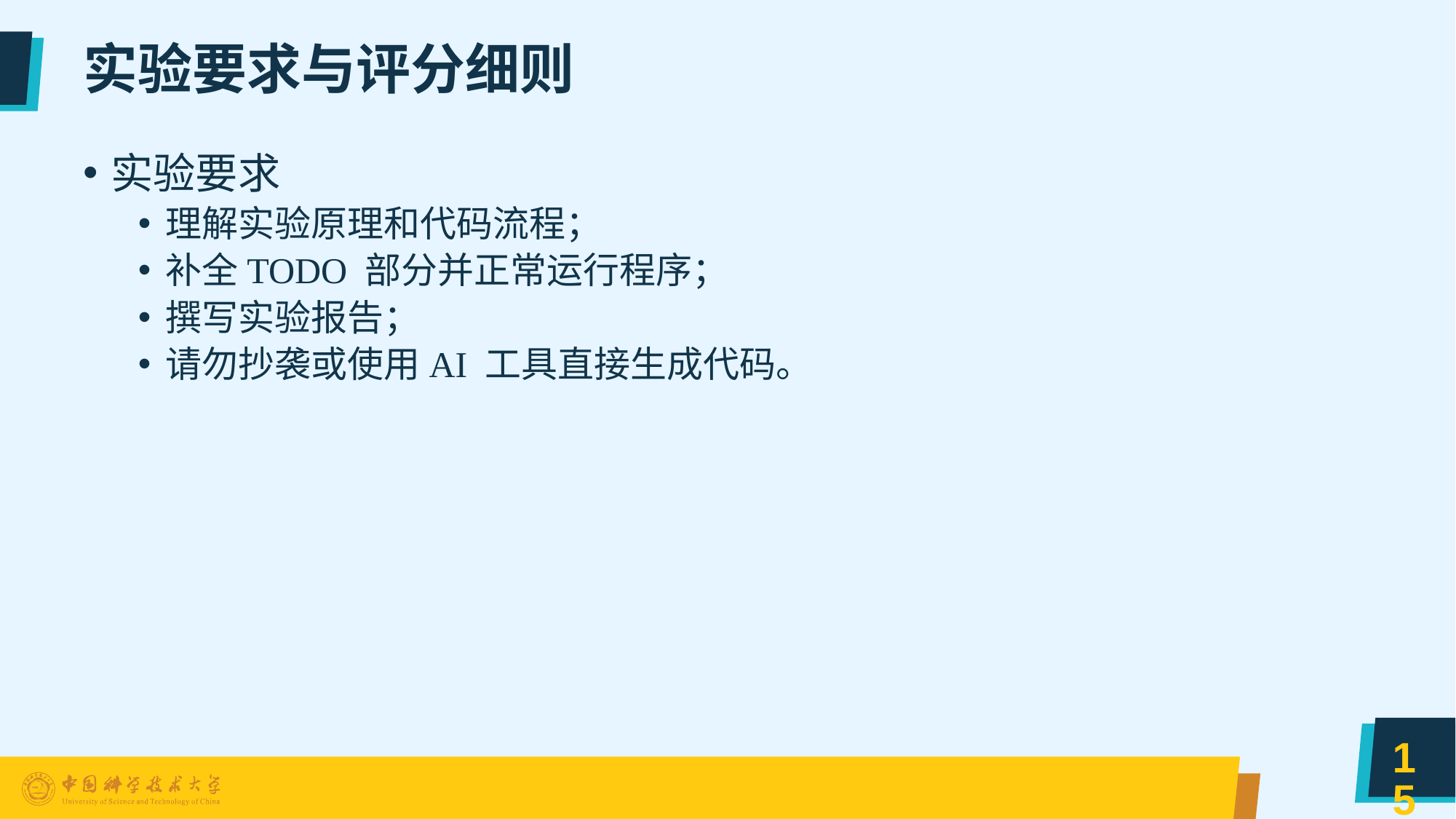

# 实验要求与评分细则
实验要求
理解实验原理和代码流程；
补全TODO 部分并正常运行程序；
撰写实验报告；
请勿抄袭或使用AI 工具直接生成代码。

15